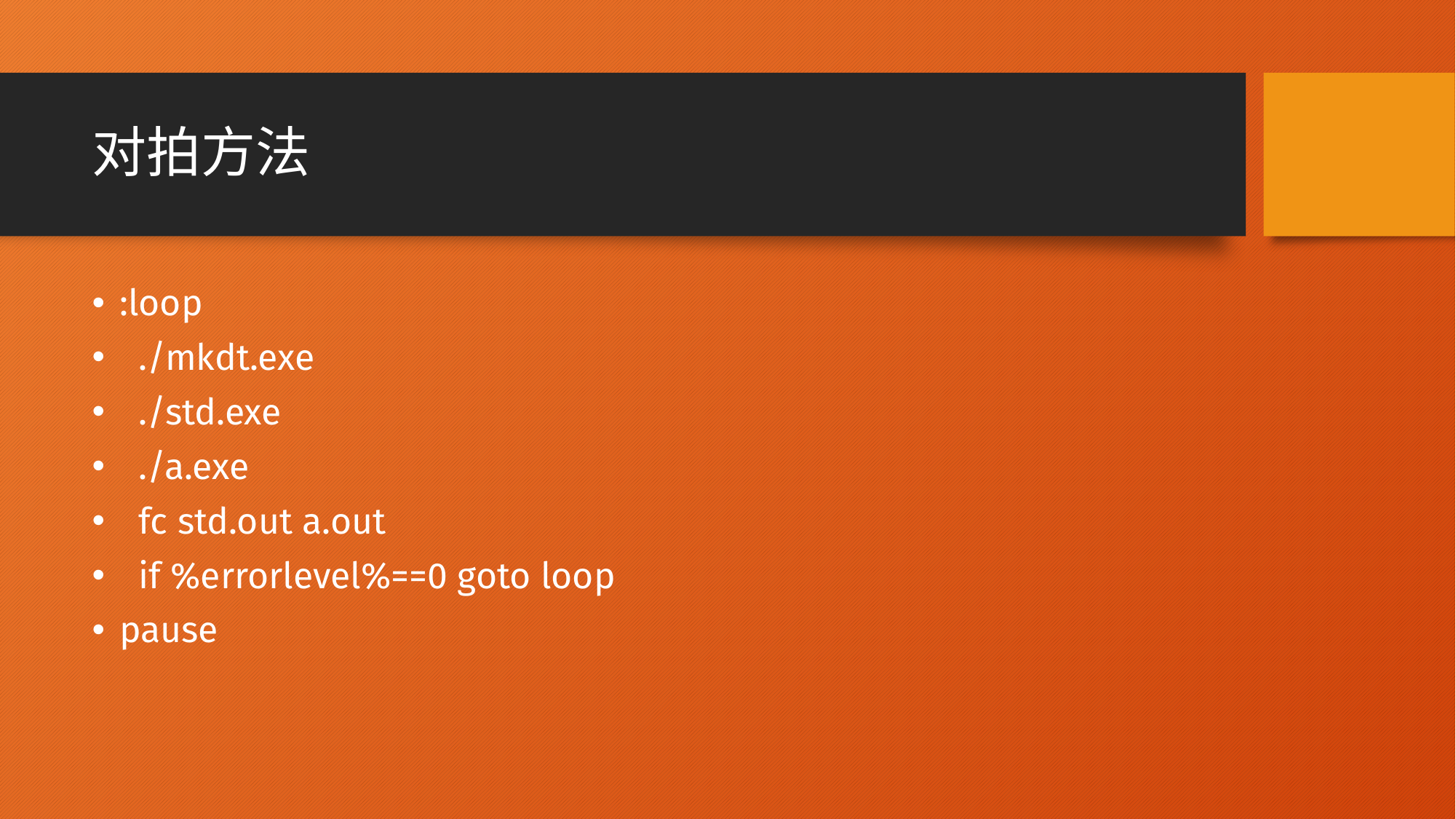

# 对拍方法
:loop
  ./mkdt.exe
  ./std.exe
  ./a.exe
  fc std.out a.out
  if %errorlevel%==0 goto loop
pause